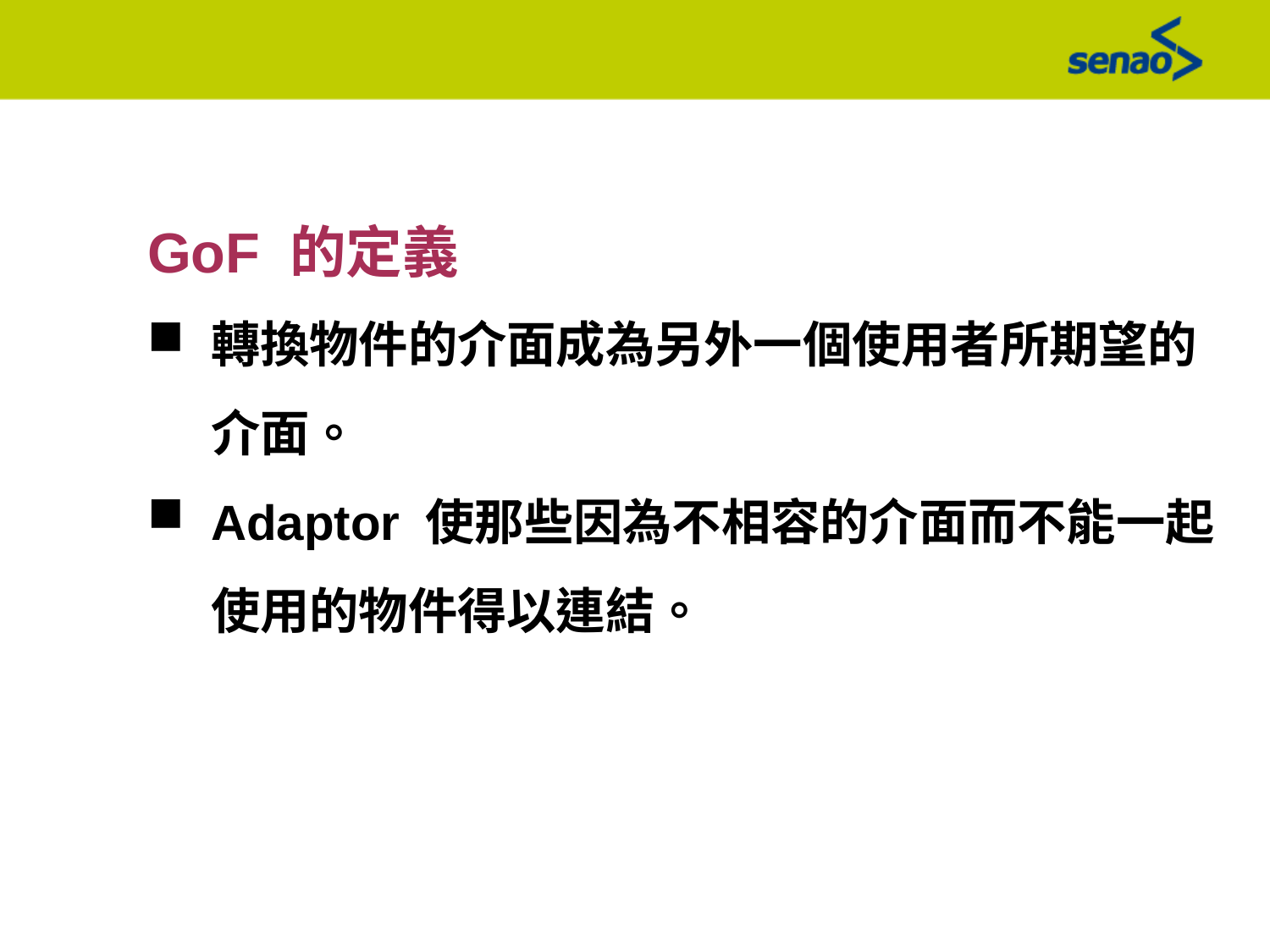

GoF 的定義
轉換物件的介面成為另外一個使用者所期望的介面。
Adaptor 使那些因為不相容的介面而不能一起使用的物件得以連結。